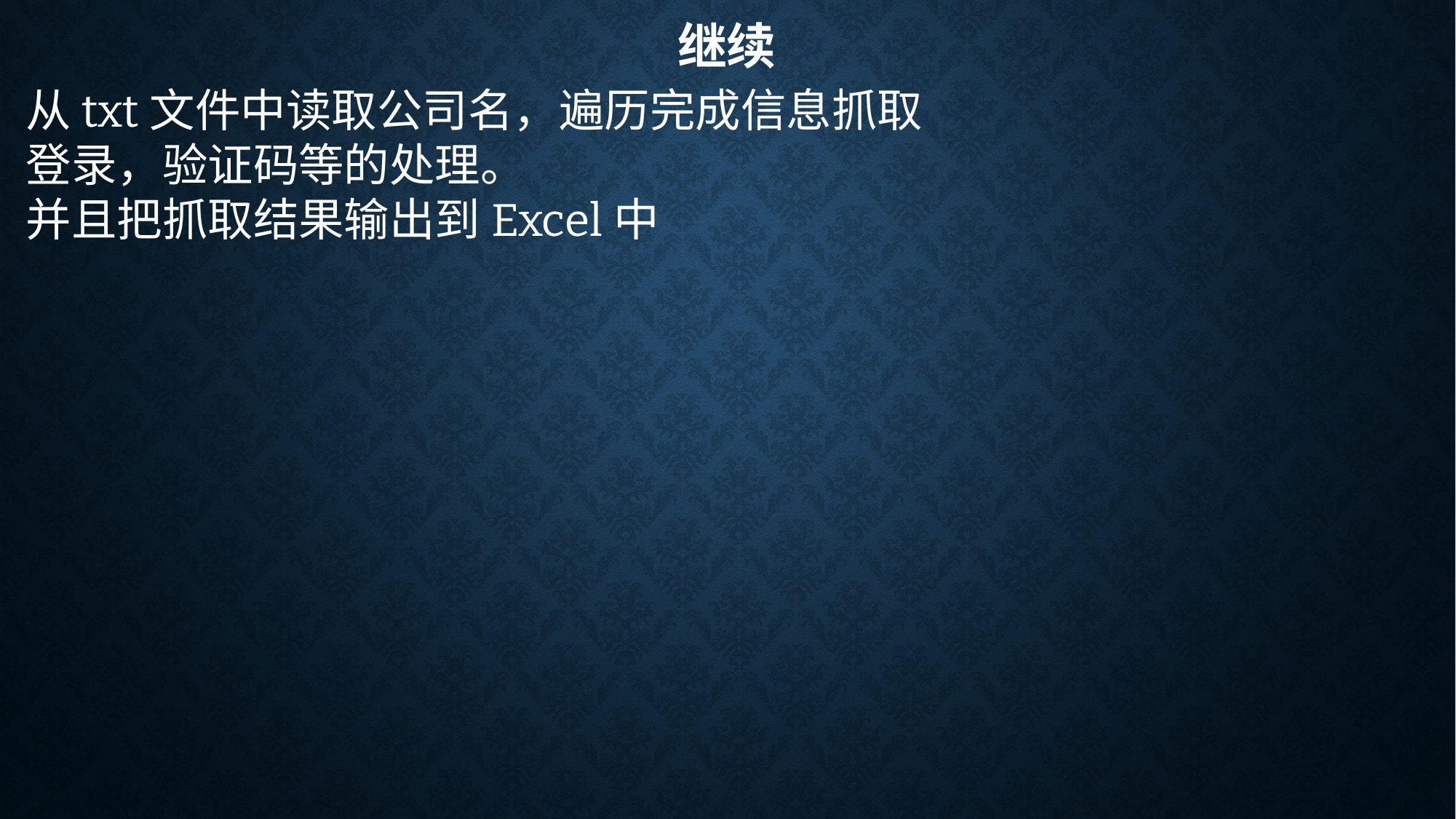

# 继续
从txt文件中读取公司名，遍历完成信息抓取
登录，验证码等的处理。
并且把抓取结果输出到Excel中